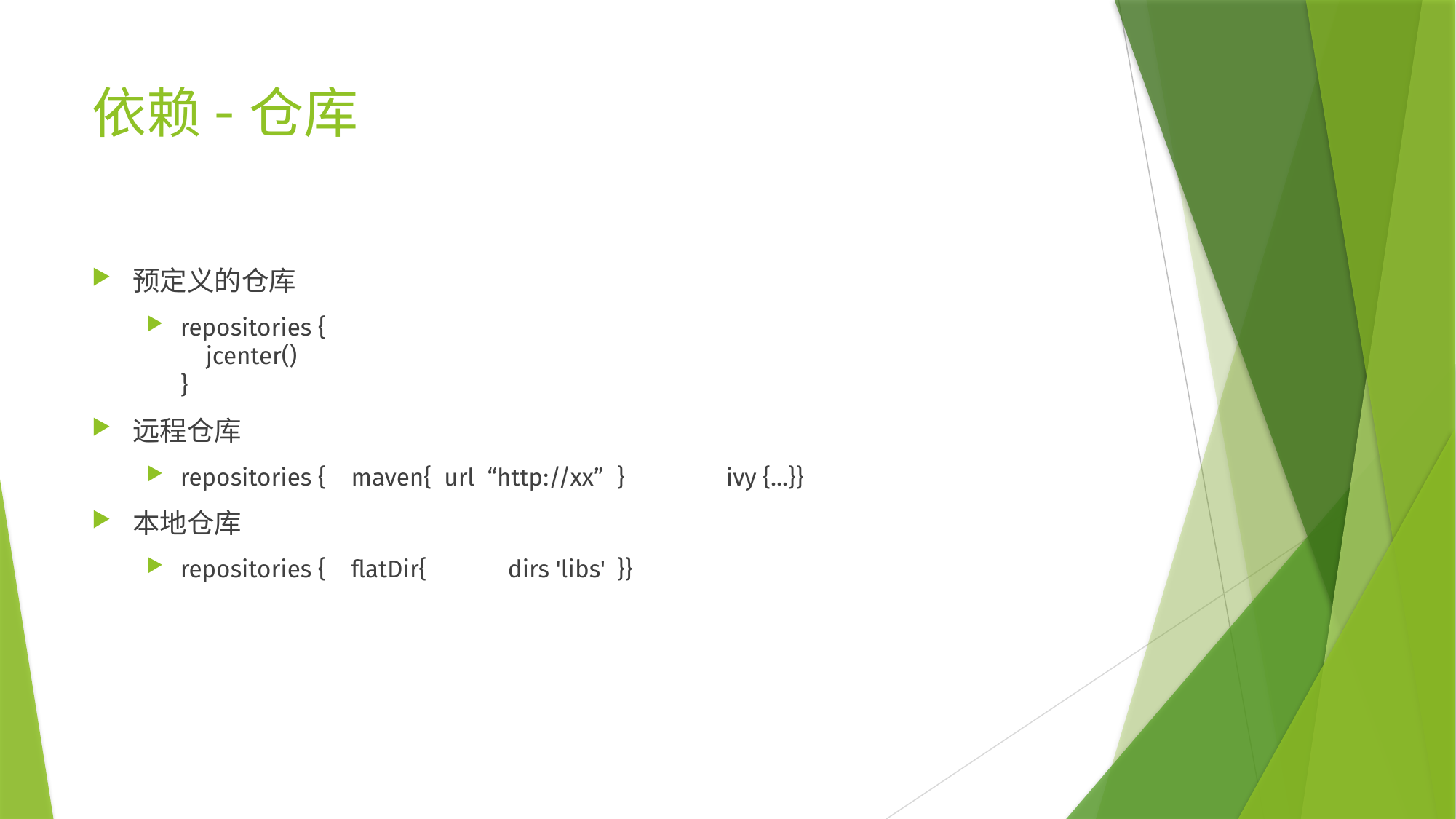

# 依赖-仓库
预定义的仓库
repositories {
    jcenter()
}
远程仓库
repositories {    maven{  url  “http://xx”	}	ivy {...}}
本地仓库
repositories {    flatDir{    	dirs 'libs'	}}